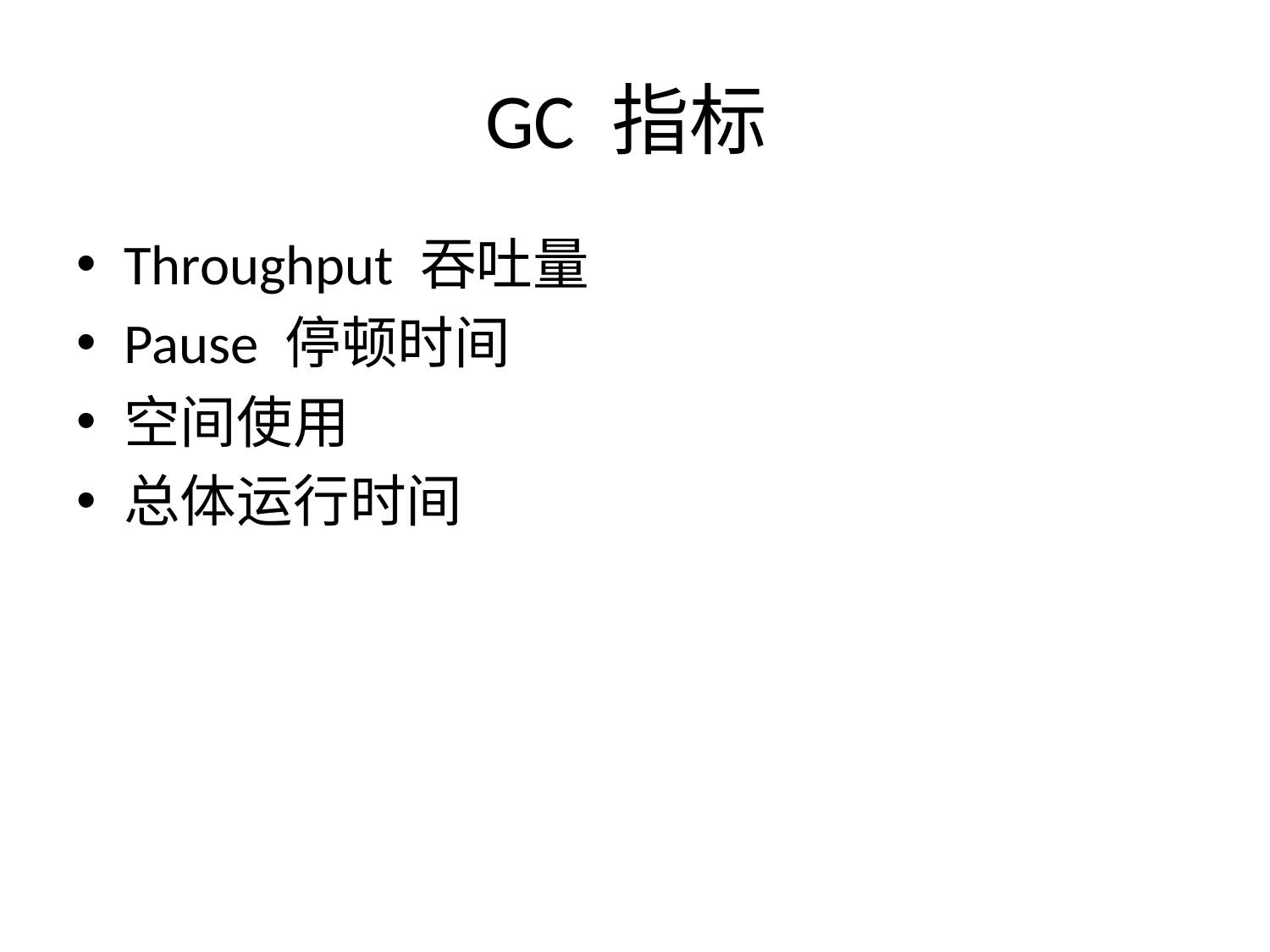

# GC 指标
Throughput 吞吐量
Pause 停顿时间
空间使用
总体运行时间